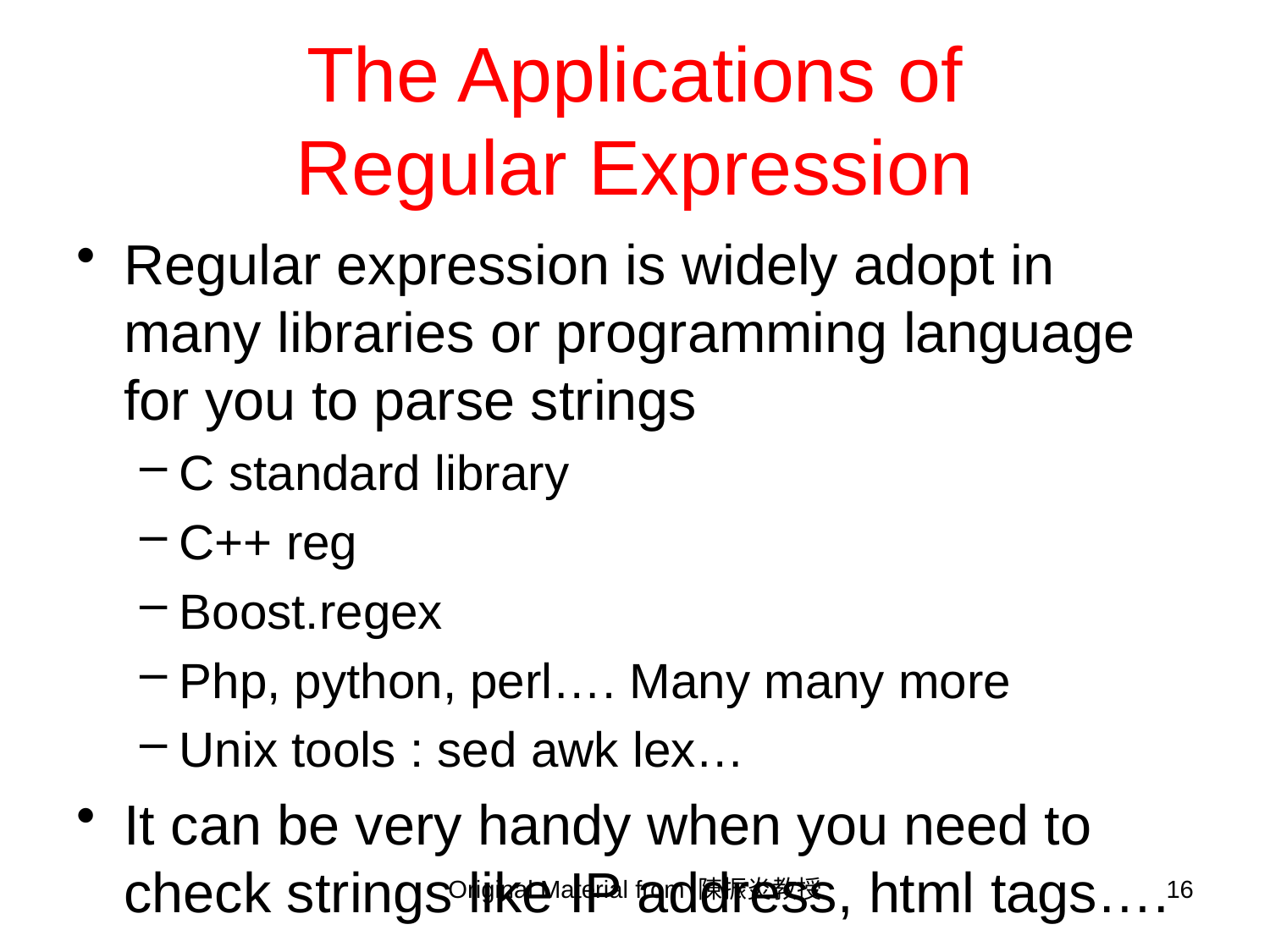

# The Applications of Regular Expression
Regular expression is widely adopt in many libraries or programming language for you to parse strings
C standard library
C++ reg
Boost.regex
Php, python, perl…. Many many more
Unix tools : sed awk lex…
It can be very handy when you need to check strings like IP address, html tags….

Original Material from 陳振炎教授
16